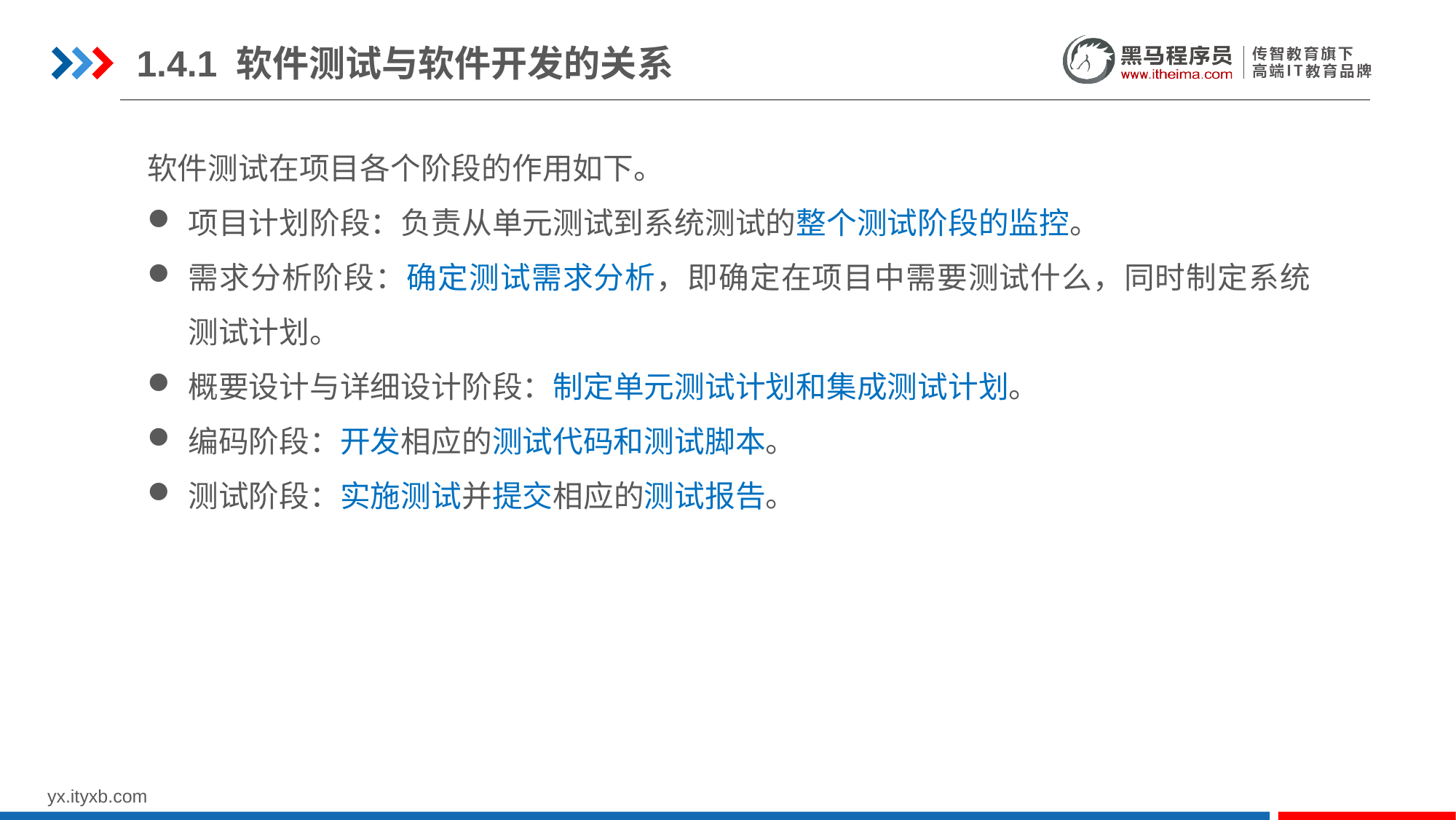

1.4.1 软件测试与软件开发的关系
软件测试在项目各个阶段的作用如下。
项目计划阶段：负责从单元测试到系统测试的整个测试阶段的监控。
需求分析阶段：确定测试需求分析，即确定在项目中需要测试什么，同时制定系统测试计划。
概要设计与详细设计阶段：制定单元测试计划和集成测试计划。
编码阶段：开发相应的测试代码和测试脚本。
测试阶段：实施测试并提交相应的测试报告。